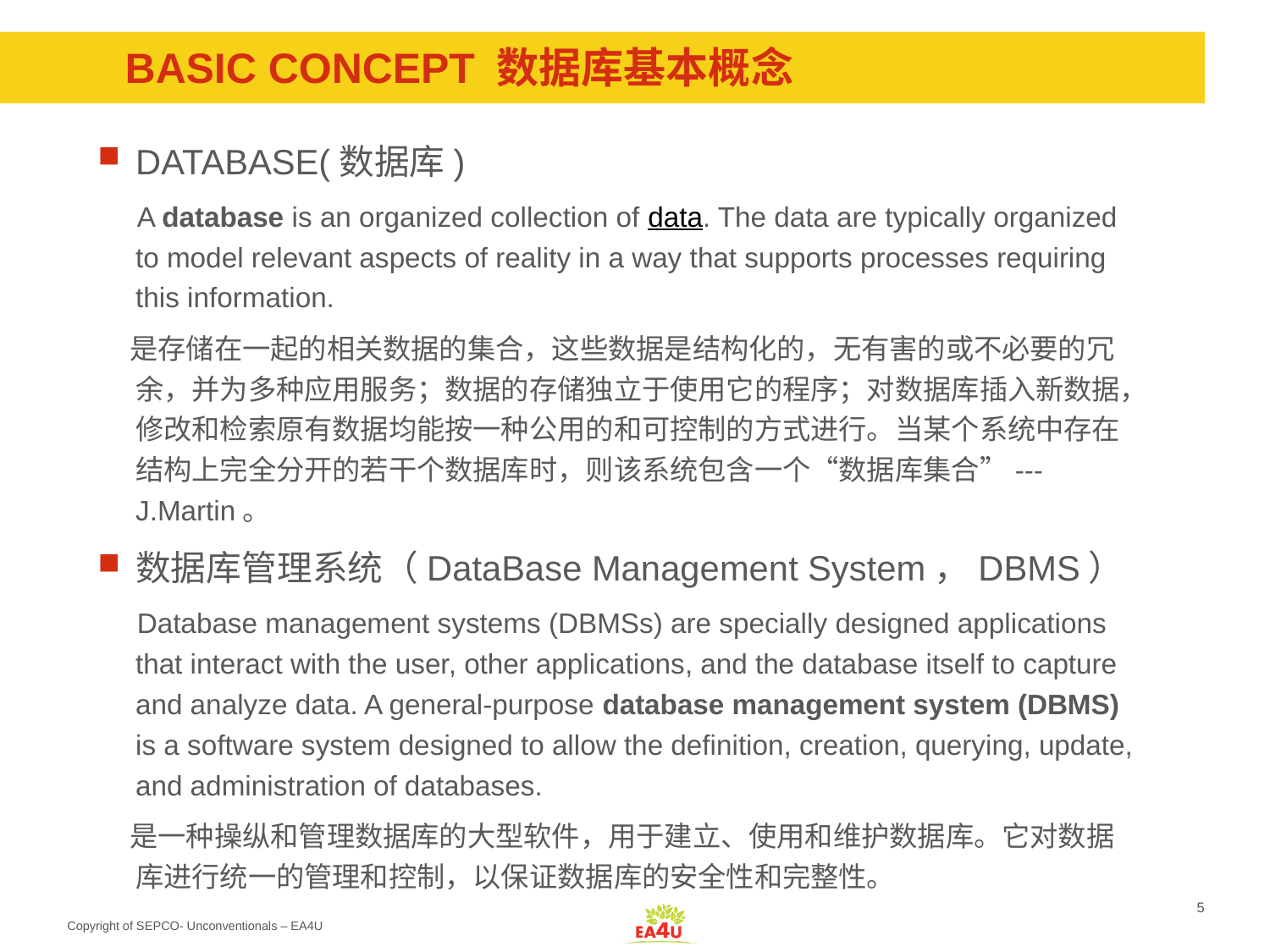

# Basic Concept 数据库基本概念
DATABASE(数据库)
     A database is an organized collection of data. The data are typically organized to model relevant aspects of reality in a way that supports processes requiring this information.
    是存储在一起的相关数据的集合，这些数据是结构化的，无有害的或不必要的冗余，并为多种应用服务；数据的存储独立于使用它的程序；对数据库插入新数据，修改和检索原有数据均能按一种公用的和可控制的方式进行。当某个系统中存在结构上完全分开的若干个数据库时，则该系统包含一个“数据库集合”---J.Martin。
数据库管理系统（DataBase Management System，DBMS）
     Database management systems (DBMSs) are specially designed applications that interact with the user, other applications, and the database itself to capture and analyze data. A general-purpose database management system (DBMS) is a software system designed to allow the definition, creation, querying, update, and administration of databases.
    是一种操纵和管理数据库的大型软件，用于建立、使用和维护数据库。它对数据 库进行统一的管理和控制，以保证数据库的安全性和完整性。

5